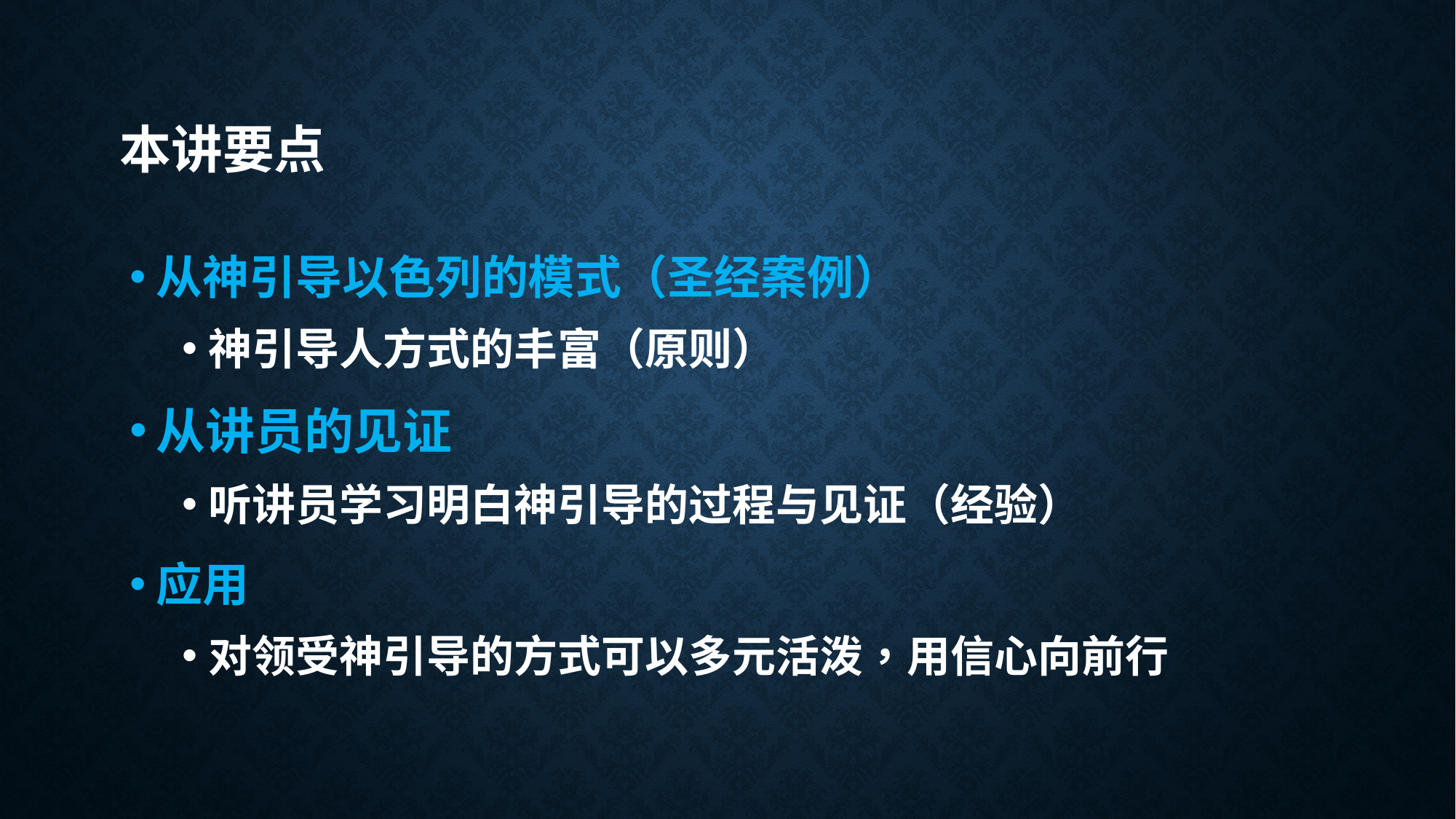

# 本讲要点
从神引导以色列的模式（圣经案例）
神引导人方式的丰富（原则）
从讲员的见证
听讲员学习明白神引导的过程与见证（经验）
应用
对领受神引导的方式可以多元活泼，用信心向前行